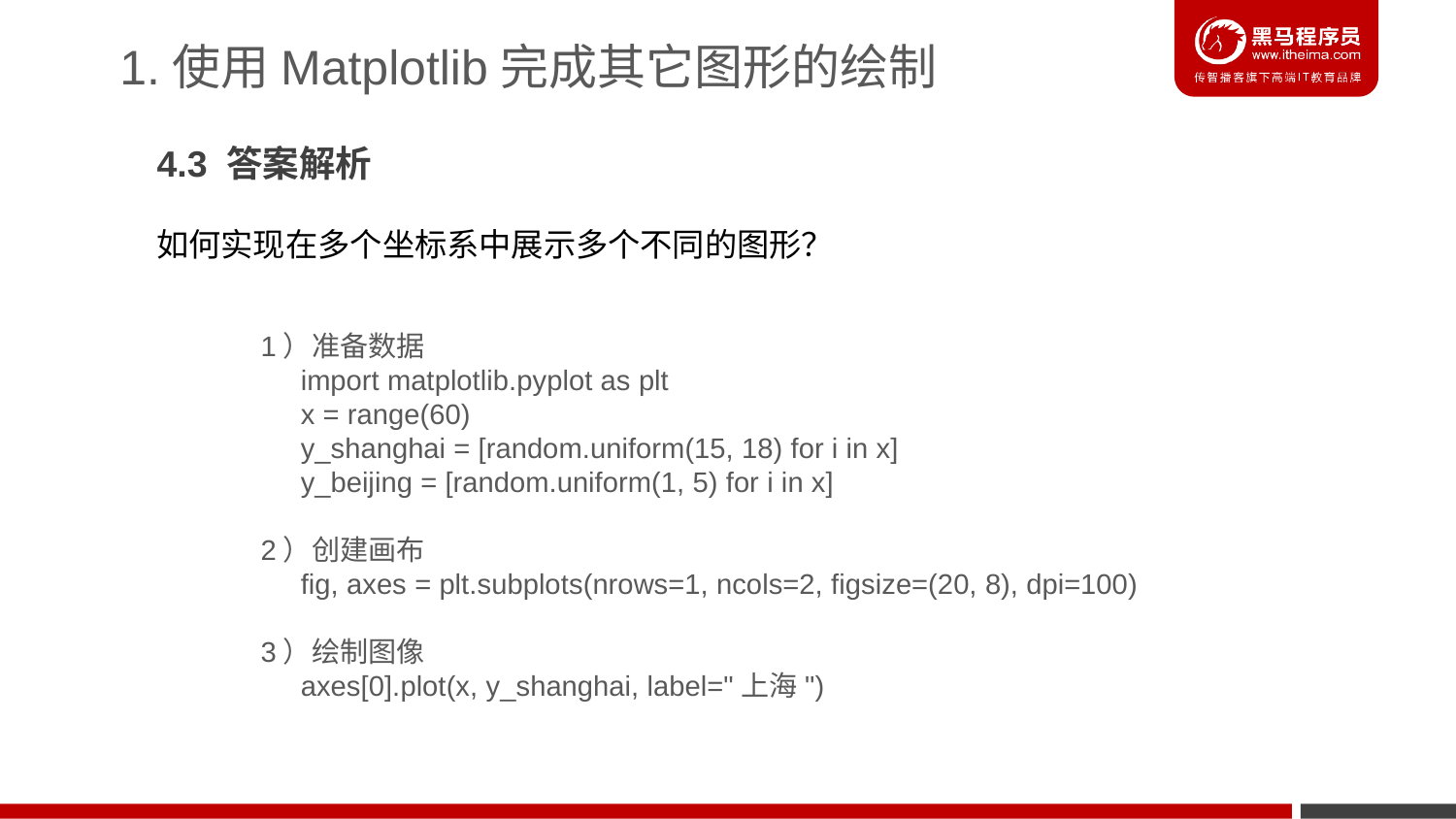

1.使用Matplotlib完成其它图形的绘制
4.3 答案解析
如何实现在多个坐标系中展示多个不同的图形？
1）准备数据
     import matplotlib.pyplot as plt
     x = range(60)
     y_shanghai = [random.uniform(15, 18) for i in x]
     y_beijing = [random.uniform(1, 5) for i in x]

2）创建画布
     fig, axes = plt.subplots(nrows=1, ncols=2, figsize=(20, 8), dpi=100)

3）绘制图像
     axes[0].plot(x, y_shanghai, label="上海")